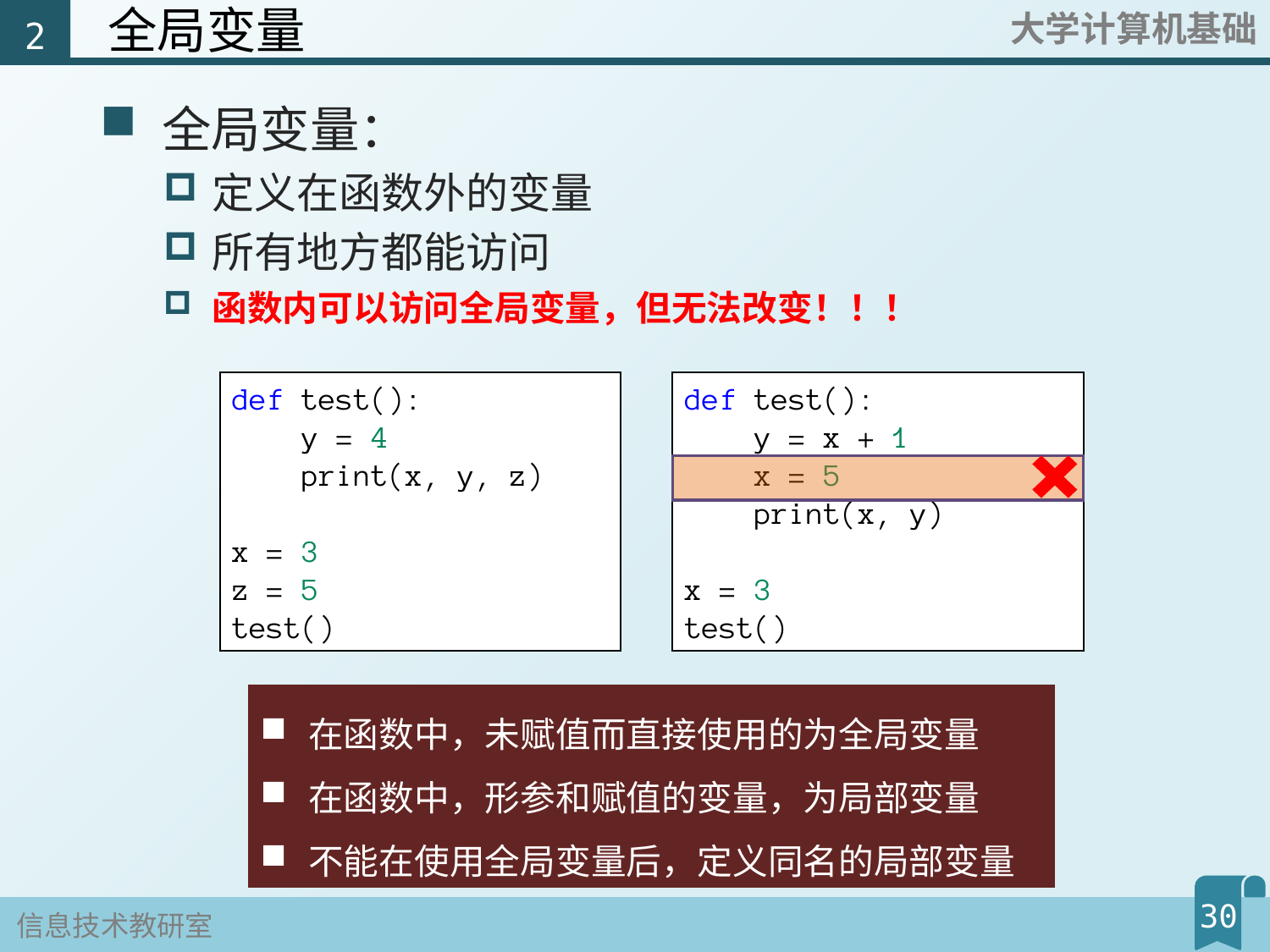

2
# 全局变量
全局变量：
定义在函数外的变量
所有地方都能访问
函数内可以访问全局变量，但无法改变！！！
def test():
    y = 4
    print(x, y, z)

x = 3
z = 5
test()
def test():
    y = x + 1
    x = 5
    print(x, y)
x = 3
test()

在函数中，未赋值而直接使用的为全局变量
在函数中，形参和赋值的变量，为局部变量
不能在使用全局变量后，定义同名的局部变量
30